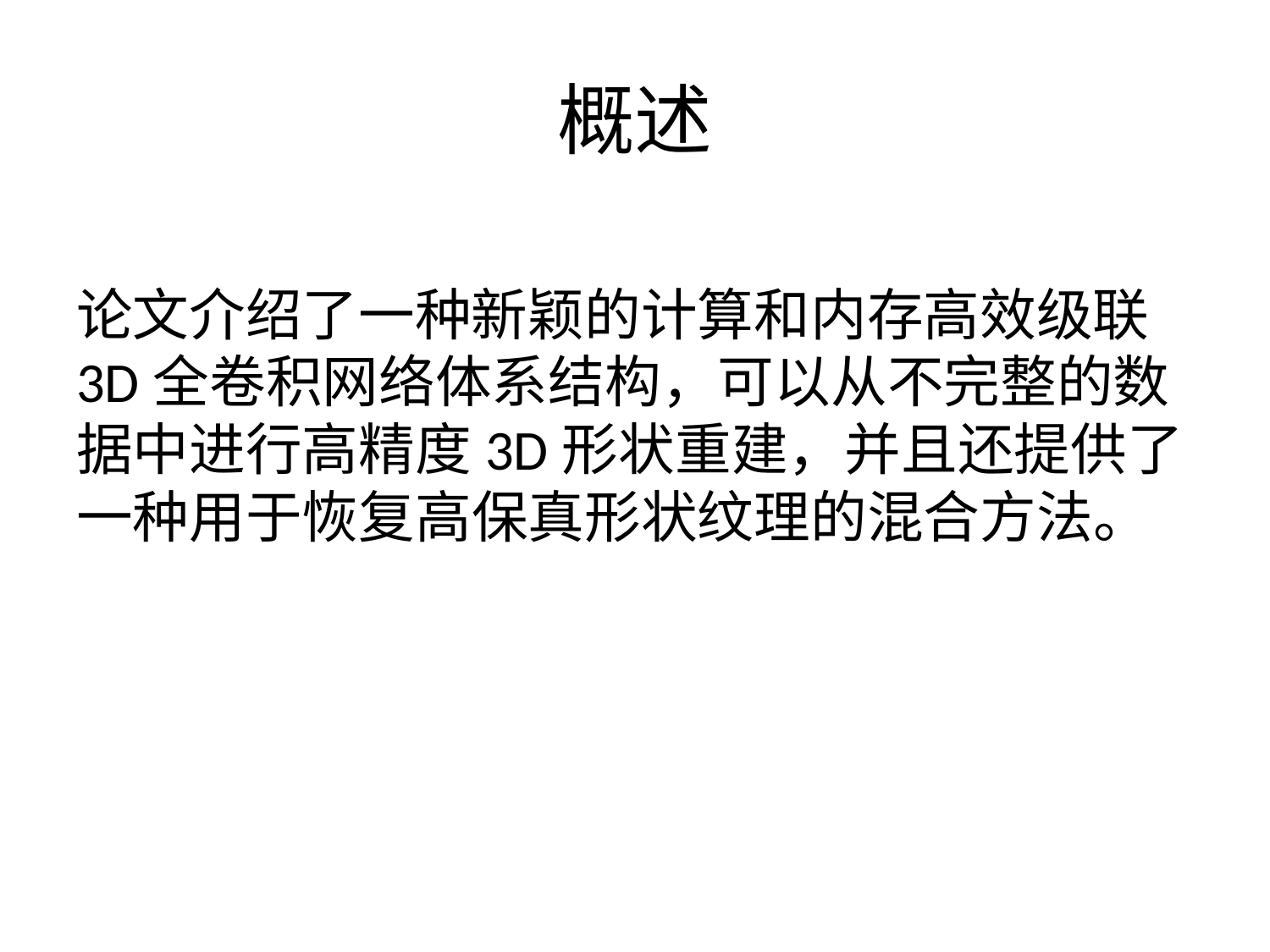

# 概述
论文介绍了一种新颖的计算和内存高效级联3D全卷积网络体系结构，可以从不完整的数据中进行高精度3D形状重建，并且还提供了一种用于恢复高保真形状纹理的混合方法。